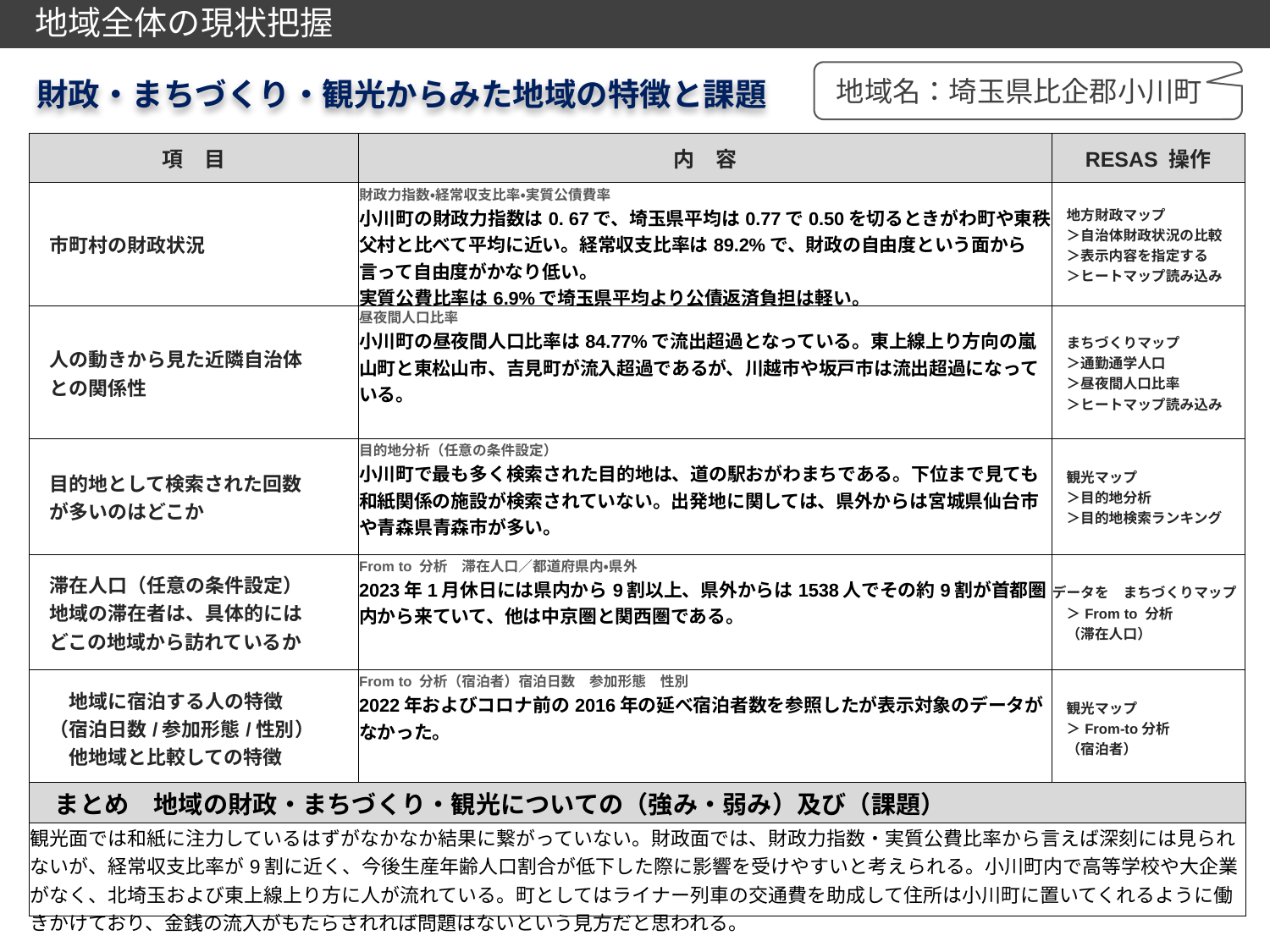

地域全体の現状把握

地域名：埼玉県比企郡小川町
財政・まちづくり・観光からみた地域の特徴と課題
| 項　目 | 内　容 | RESAS 操作 |
| --- | --- | --- |
| 市町村の財政状況 | 財政力指数・経常収支比率・実質公債費率 小川町の財政力指数は0. 67で、埼玉県平均は0.77で0.50を切るときがわ町や東秩父村と比べて平均に近い。経常収支比率は89.2%で、財政の自由度という面から言って自由度がかなり低い。 実質公費比率は6.9%で埼玉県平均より公債返済負担は軽い。 | 地方財政マップ 　＞自治体財政状況の比較 　＞表示内容を指定する 　＞ヒートマップ読み込み |
| 人の動きから見た近隣自治体 　との関係性 | 昼夜間人口比率 小川町の昼夜間人口比率は84.77%で流出超過となっている。東上線上り方向の嵐山町と東松山市、吉見町が流入超過であるが、川越市や坂戸市は流出超過になっている。 | まちづくりマップ 　＞通勤通学人口 　＞昼夜間人口比率 　＞ヒートマップ読み込み |
| 目的地として検索された回数 　が多いのはどこか | 目的地分析（任意の条件設定） 小川町で最も多く検索された目的地は、道の駅おがわまちである。下位まで見ても和紙関係の施設が検索されていない。出発地に関しては、県外からは宮城県仙台市や青森県青森市が多い。 | 観光マップ 　＞目的地分析 　＞目的地検索ランキング |
| 滞在人口（任意の条件設定） 　地域の滞在者は、具体的には 　どこの地域から訪れているか | From to 分析　滞在人口／都道府県内・県外 2023年1月休日には県内から9割以上、県外からは1538人でその約9割が首都圏内から来ていて、他は中京圏と関西圏である。 | データを　まちづくりマップ 　＞From to 分析 　（滞在人口） |
| 地域に宿泊する人の特徴 　（宿泊日数/参加形態/性別） 　　他地域と比較しての特徴 | From to 分析（宿泊者）宿泊日数　参加形態　性別 2022年およびコロナ前の2016年の延べ宿泊者数を参照したが表示対象のデータがなかった。 | 観光マップ 　＞From-to分析 　（宿泊者） |
| まとめ　地域の財政・まちづくり・観光についての（強み・弱み）及び（課題） |
| --- |
| 観光面では和紙に注力しているはずがなかなか結果に繋がっていない。財政面では、財政力指数・実質公費比率から言えば深刻には見られないが、経常収支比率が9割に近く、今後生産年齢人口割合が低下した際に影響を受けやすいと考えられる。小川町内で高等学校や大企業がなく、北埼玉および東上線上り方に人が流れている。町としてはライナー列車の交通費を助成して住所は小川町に置いてくれるように働きかけており、金銭の流入がもたらされれば問題はないという見方だと思われる。 |